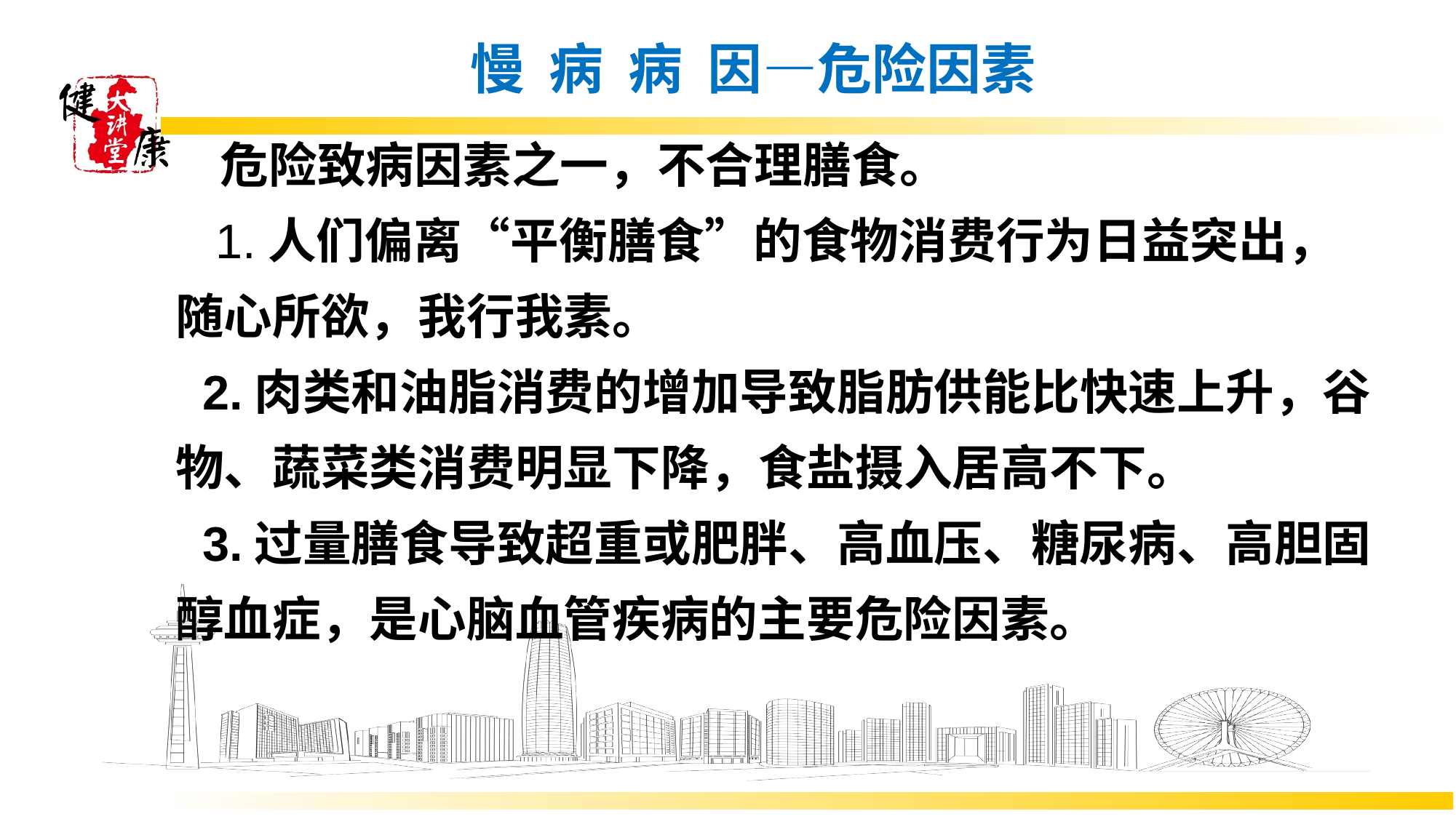

# 慢  病  病  因—危险因素
   危险致病因素之一，不合理膳食。
   1.人们偏离“平衡膳食”的食物消费行为日益突出，随心所欲，我行我素。
  2.肉类和油脂消费的增加导致脂肪供能比快速上升，谷物、蔬菜类消费明显下降，食盐摄入居高不下。
  3.过量膳食导致超重或肥胖、高血压、糖尿病、高胆固醇血症，是心脑血管疾病的主要危险因素。